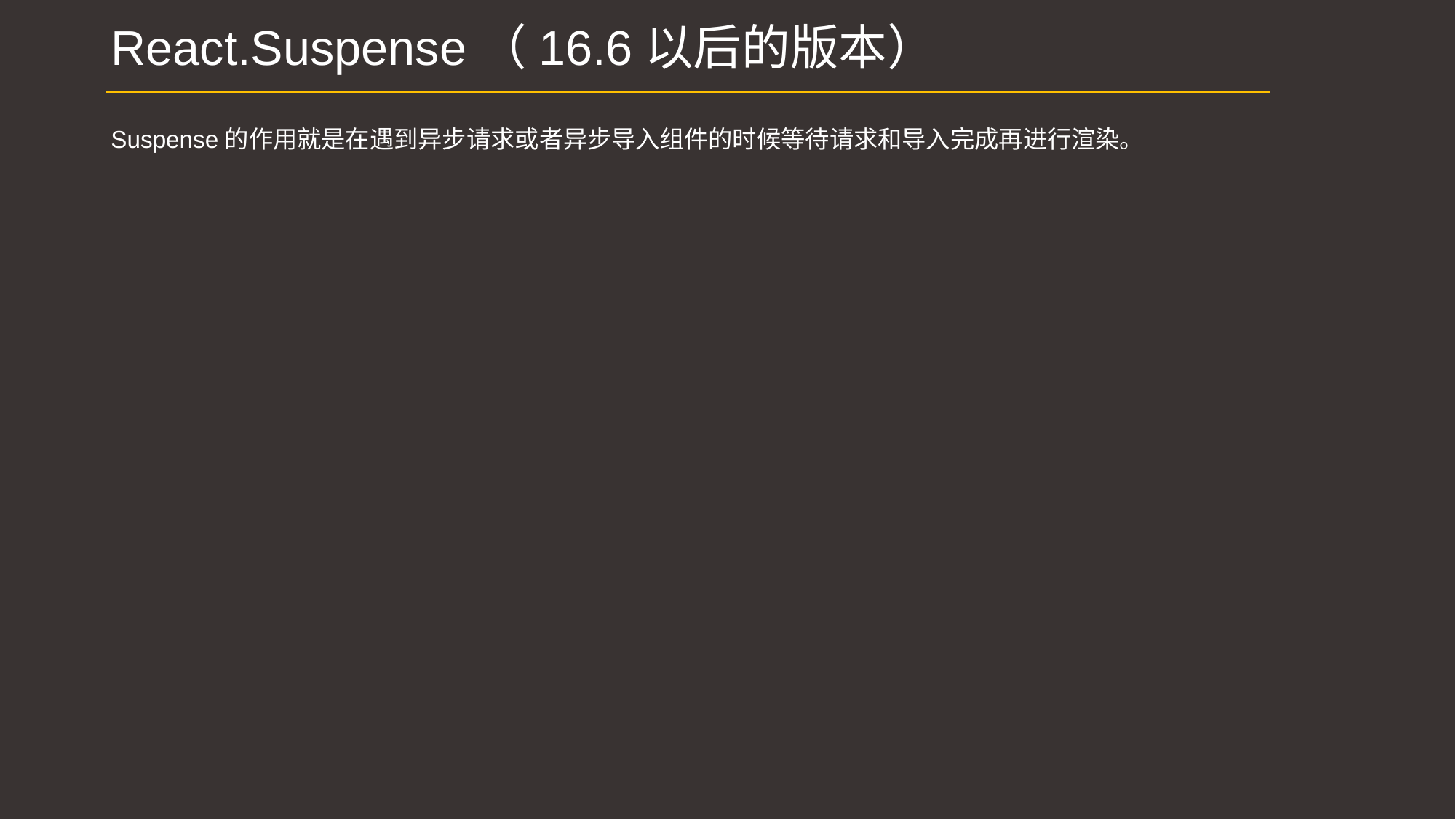

# React.Suspense（16.6以后的版本）
Suspense的作用就是在遇到异步请求或者异步导入组件的时候等待请求和导入完成再进行渲染。